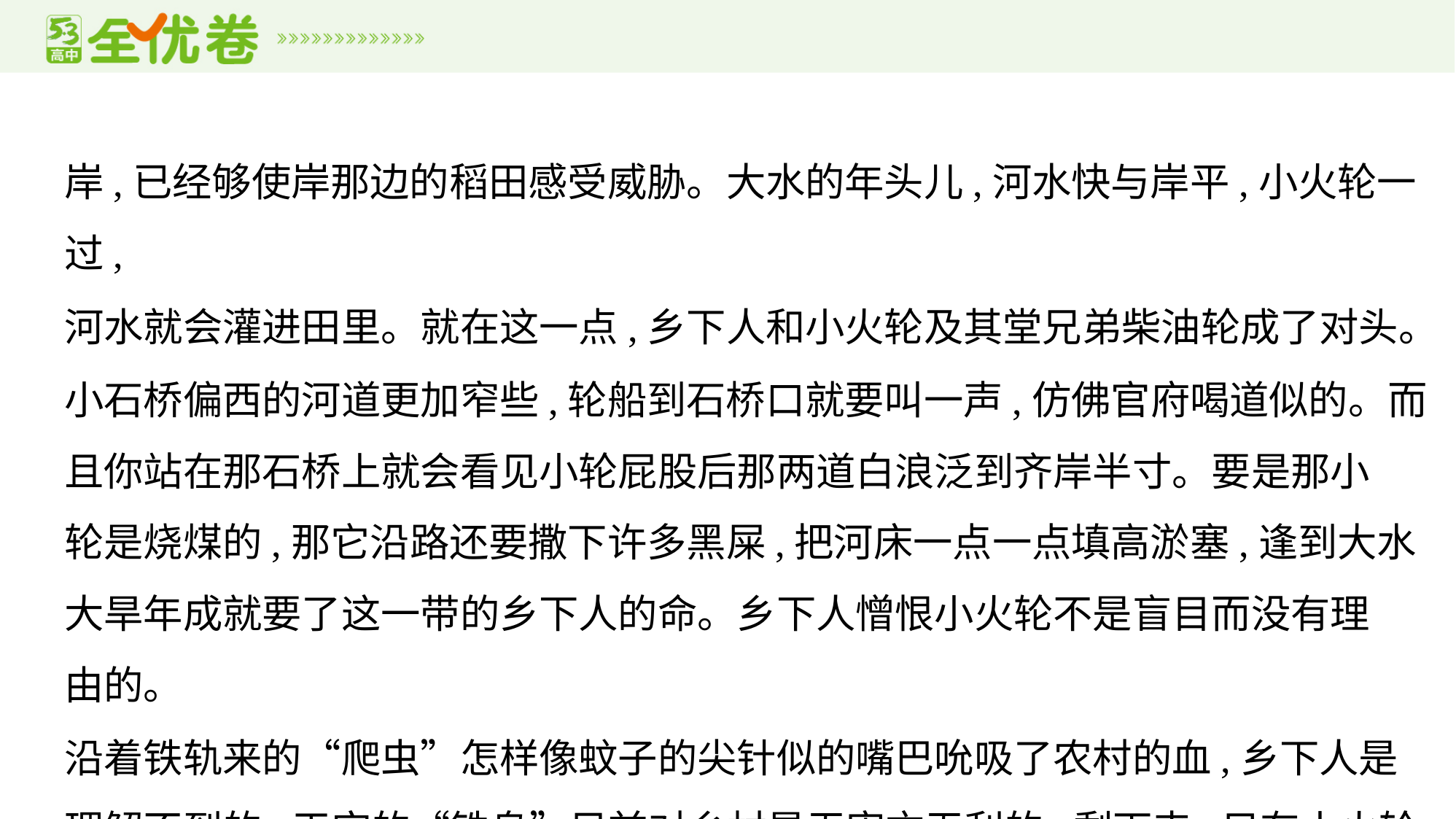

岸,已经够使岸那边的稻田感受威胁。大水的年头儿,河水快与岸平,小火轮一过,
河水就会灌进田里。就在这一点,乡下人和小火轮及其堂兄弟柴油轮成了对头。
小石桥偏西的河道更加窄些,轮船到石桥口就要叫一声,仿佛官府喝道似的。而
且你站在那石桥上就会看见小轮屁股后那两道白浪泛到齐岸半寸。要是那小
轮是烧煤的,那它沿路还要撒下许多黑屎,把河床一点一点填高淤塞,逢到大水
大旱年成就要了这一带的乡下人的命。乡下人憎恨小火轮不是盲目而没有理
由的。
沿着铁轨来的“爬虫”怎样像蚊子的尖针似的嘴巴吮吸了农村的血,乡下人是
理解不到的;天空的“铁鸟”目前对乡村是无害亦无利的;剩下来,只有小火轮